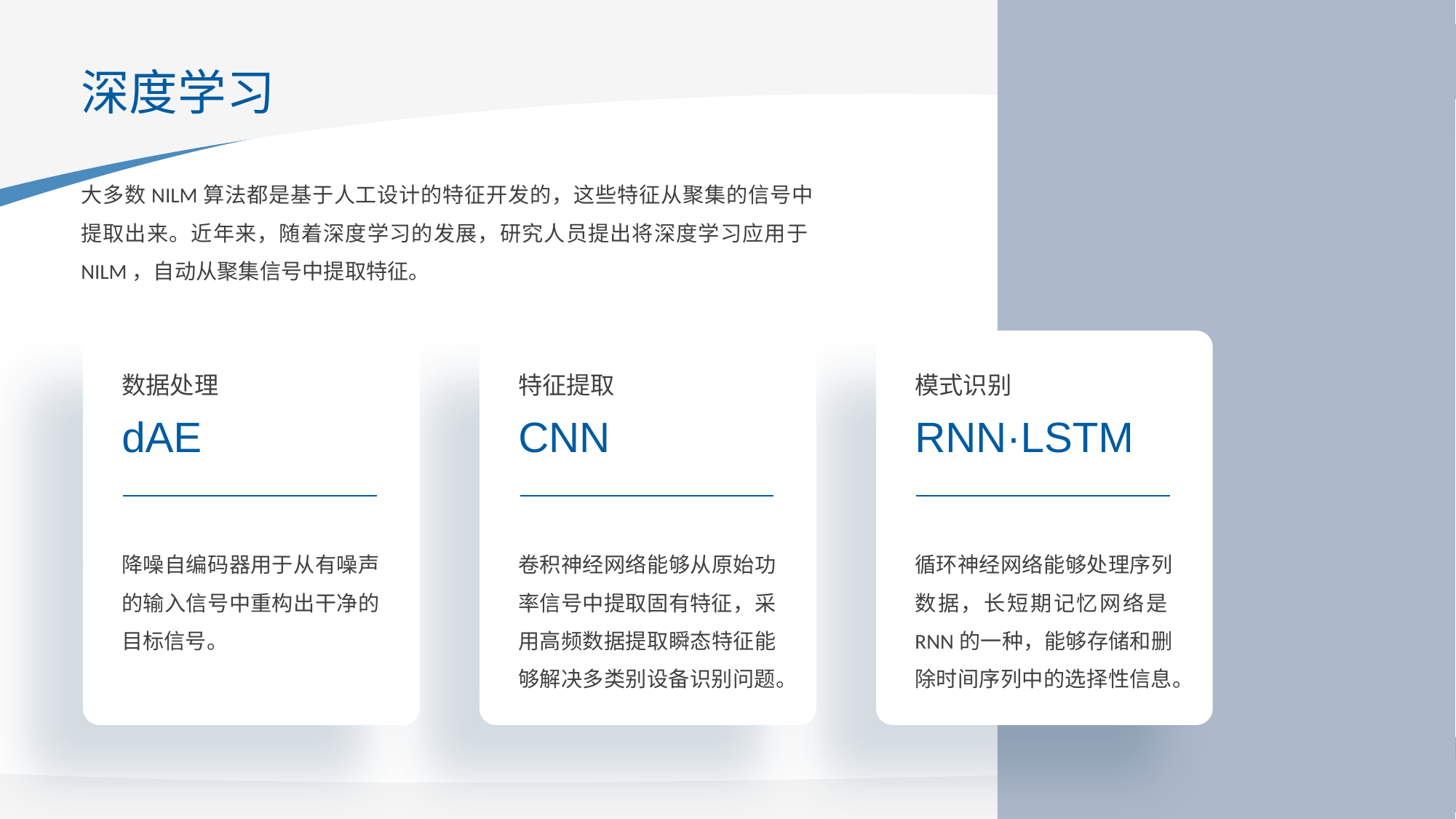

深度学习
大多数NILM算法都是基于人工设计的特征开发的，这些特征从聚集的信号中提取出来。近年来，随着深度学习的发展，研究人员提出将深度学习应用于NILM，自动从聚集信号中提取特征。

数据处理
特征提取
模式识别
dAE
CNN
RNN·LSTM
降噪自编码器用于从有噪声的输入信号中重构出干净的目标信号。
卷积神经网络能够从原始功率信号中提取固有特征，采用高频数据提取瞬态特征能够解决多类别设备识别问题。
循环神经网络能够处理序列数据，长短期记忆网络是RNN的一种，能够存储和删除时间序列中的选择性信息。